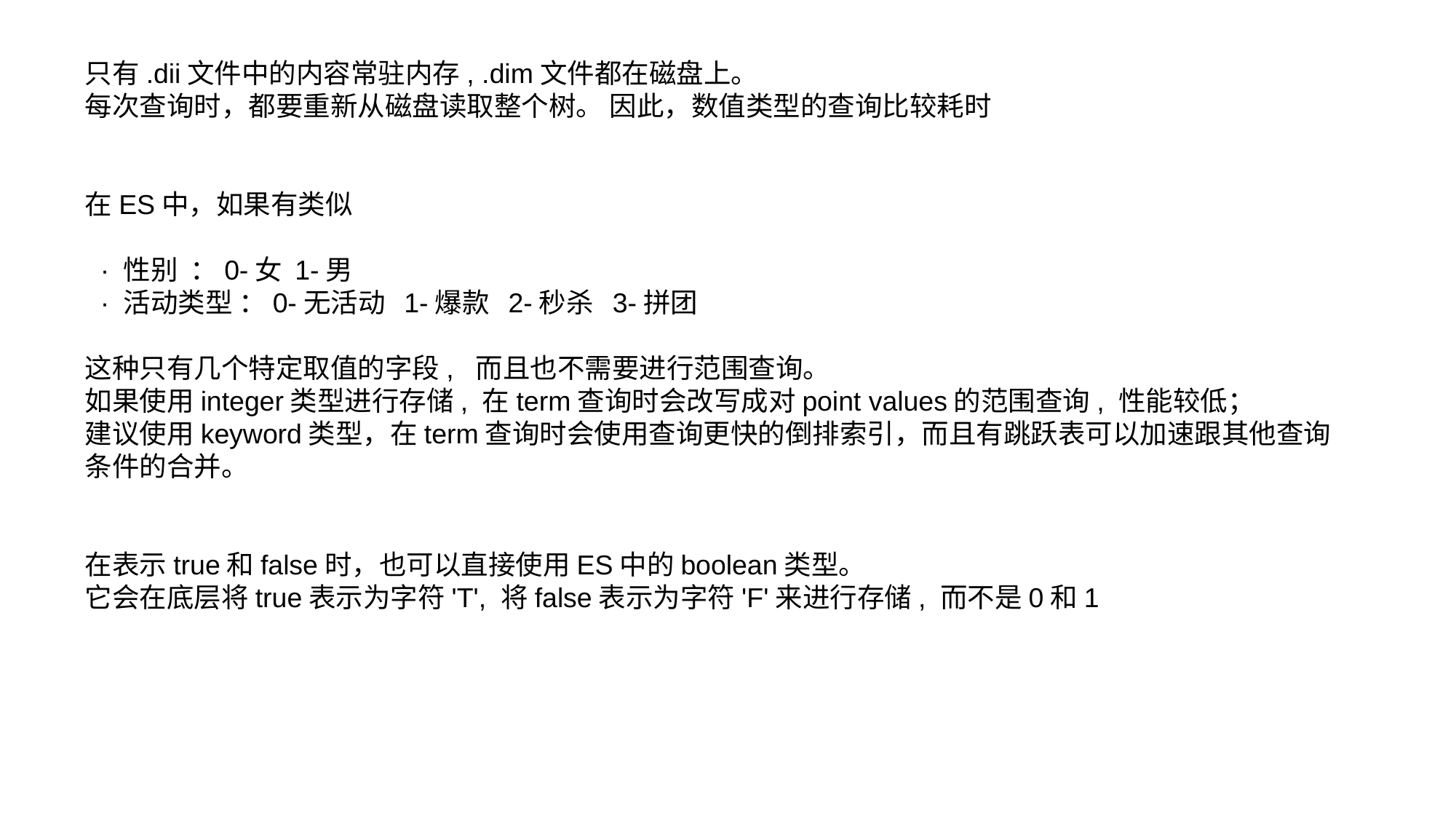

只有.dii文件中的内容常驻内存, .dim文件都在磁盘上。
每次查询时，都要重新从磁盘读取整个树。 因此，数值类型的查询比较耗时

在ES中，如果有类似

  · 性别  ：0-女 1-男
  · 活动类型 ：0-无活动  1-爆款  2-秒杀  3-拼团

这种只有几个特定取值的字段,  而且也不需要进行范围查询。
如果使用integer类型进行存储, 在term查询时会改写成对point values的范围查询, 性能较低；
建议使用keyword类型，在term查询时会使用查询更快的倒排索引，而且有跳跃表可以加速跟其他查询条件的合并。

在表示true和false时，也可以直接使用ES中的boolean类型。
它会在底层将true表示为字符'T', 将false表示为字符'F'来进行存储, 而不是0和1